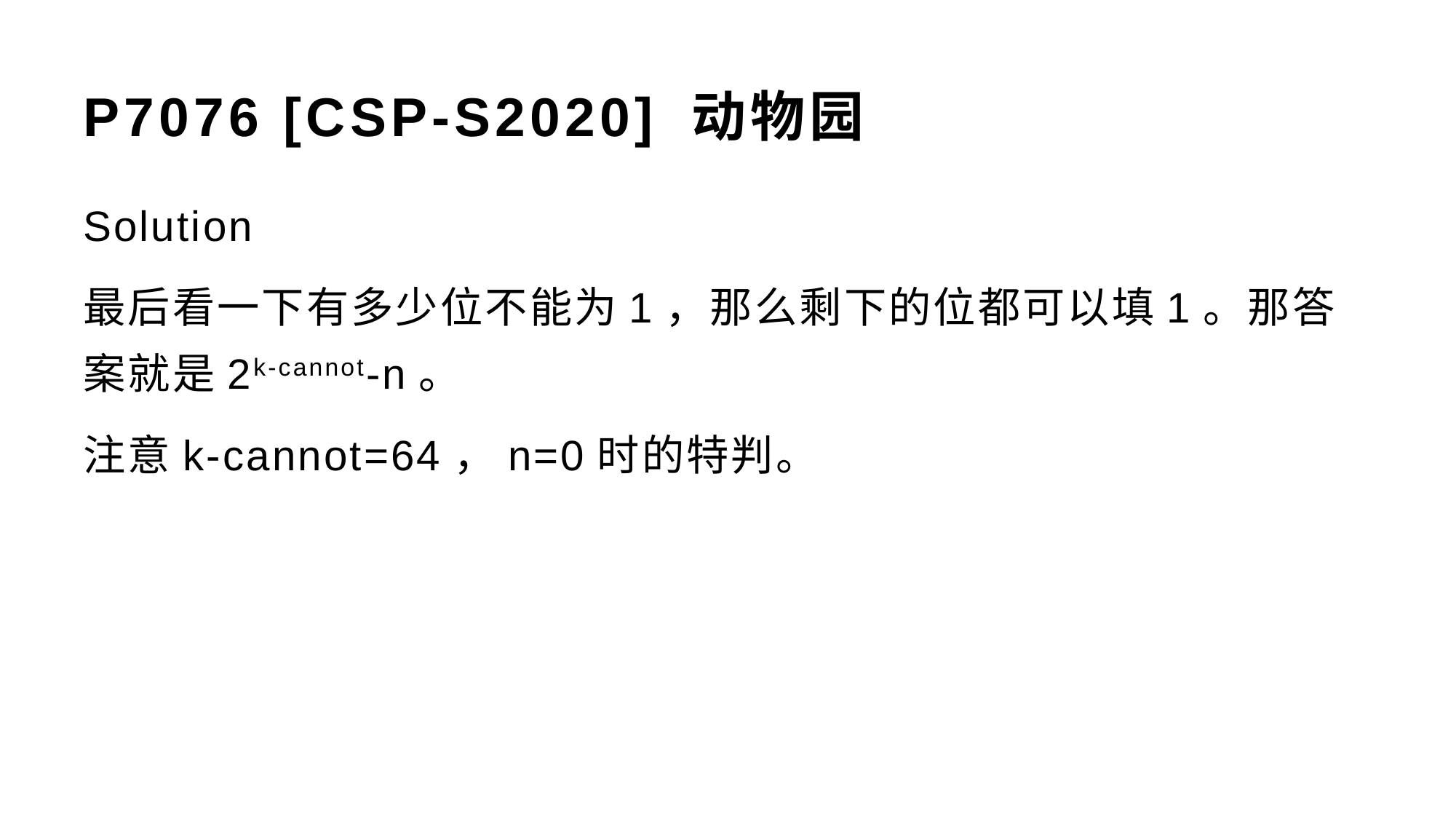

# P7076 [CSP-S2020] 动物园
Solution
最后看一下有多少位不能为1，那么剩下的位都可以填1。那答案就是2k-cannot-n。
注意k-cannot=64，n=0时的特判。